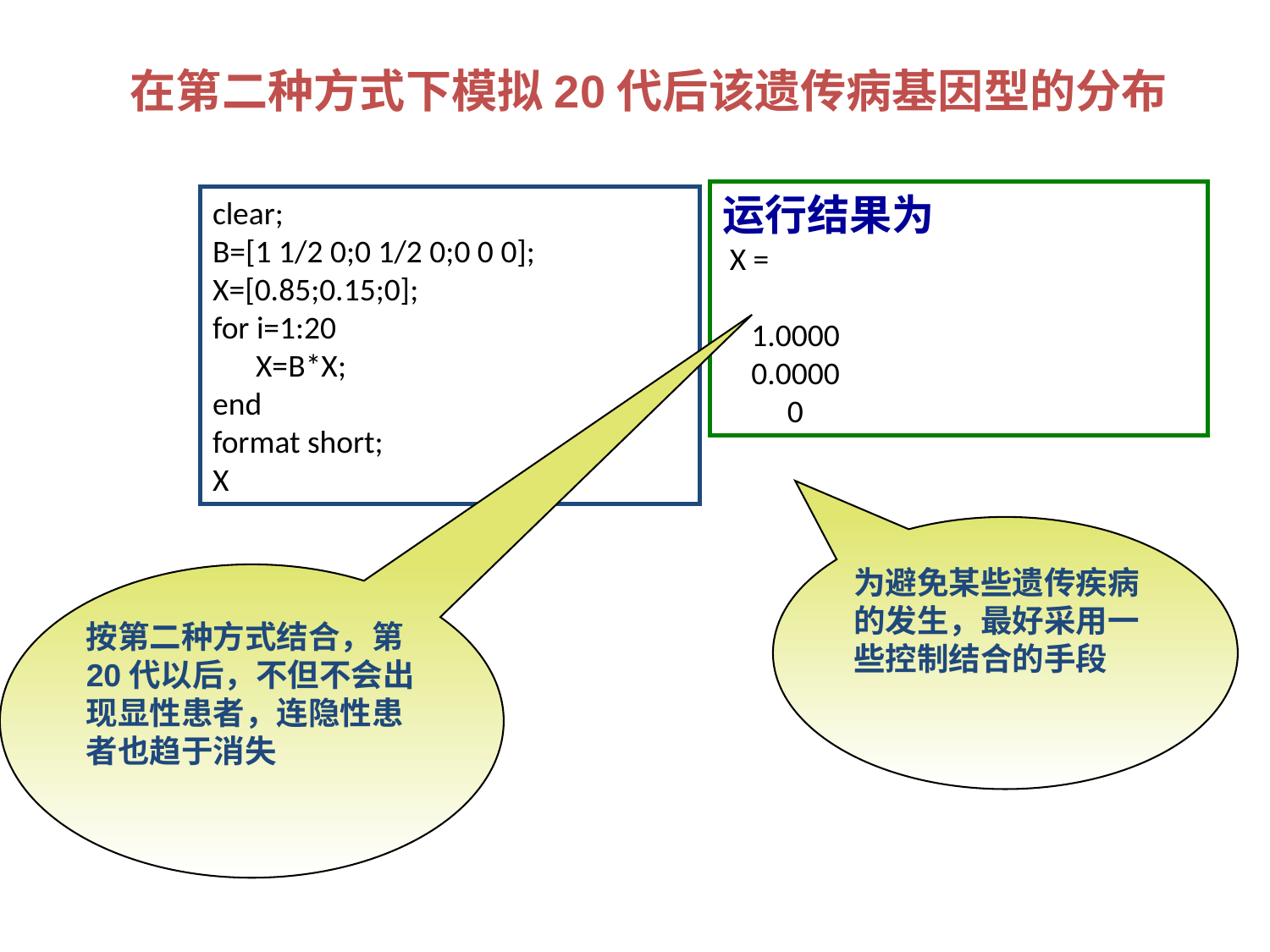

应用—常染色体的隐性病遗传
在第二种方式下模拟20代后该遗传病基因型的分布
运行结果为
 X =

    1.0000
    0.0000
         0
clear;
B=[1 1/2 0;0 1/2 0;0 0 0];
X=[0.85;0.15;0];
for i=1:20
      X=B*X;
end
format short;
X
为避免某些遗传疾病的发生，最好采用一些控制结合的手段
按第二种方式结合，第20代以后，不但不会出现显性患者，连隐性患者也趋于消失